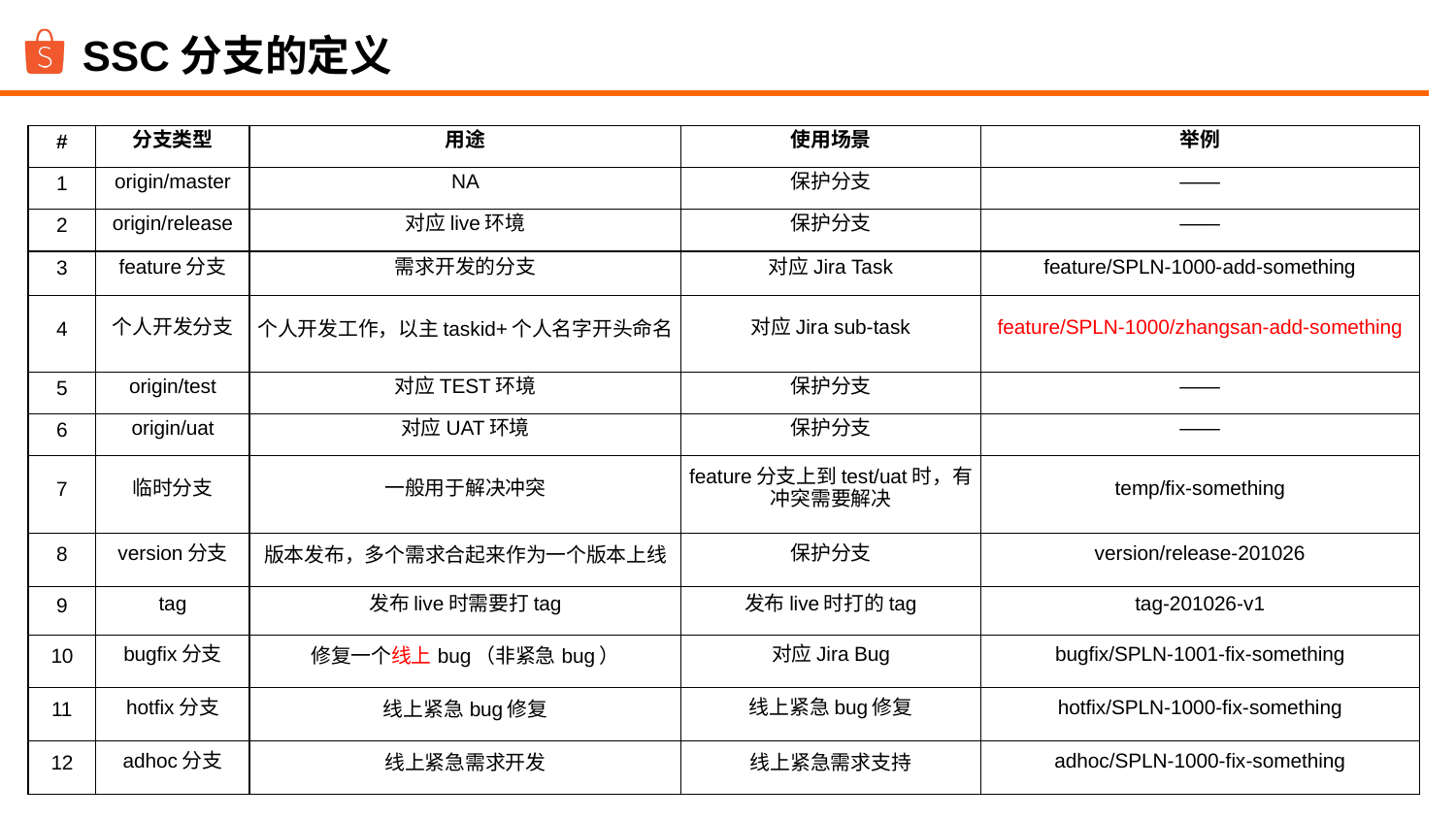

SSC分支的定义
| # | 分支类型 | 用途 | 使用场景 | 举例 |
| --- | --- | --- | --- | --- |
| 1 | origin/master | NA | 保护分支 | —— |
| 2 | origin/release | 对应live环境 | 保护分支 | —— |
| 3 | feature分支 | 需求开发的分支 | 对应Jira Task | feature/SPLN-1000-add-something |
| 4 | 个人开发分支 | 个人开发工作，以主taskid+个人名字开头命名 | 对应Jira sub-task | feature/SPLN-1000/zhangsan-add-something |
| 5 | origin/test | 对应TEST环境 | 保护分支 | —— |
| 6 | origin/uat | 对应UAT环境 | 保护分支 | —— |
| 7 | 临时分支 | 一般用于解决冲突 | feature分支上到test/uat时，有冲突需要解决 | temp/fix-something |
| 8 | version分支 | 版本发布，多个需求合起来作为一个版本上线 | 保护分支 | version/release-201026 |
| 9 | tag | 发布live时需要打tag | 发布live时打的tag | tag-201026-v1 |
| 10 | bugfix分支 | 修复一个线上bug（非紧急bug） | 对应Jira Bug | bugfix/SPLN-1001-fix-something |
| 11 | hotfix分支 | 线上紧急bug修复 | 线上紧急bug修复 | hotfix/SPLN-1000-fix-something |
| 12 | adhoc分支 | 线上紧急需求开发 | 线上紧急需求支持 | adhoc/SPLN-1000-fix-something |